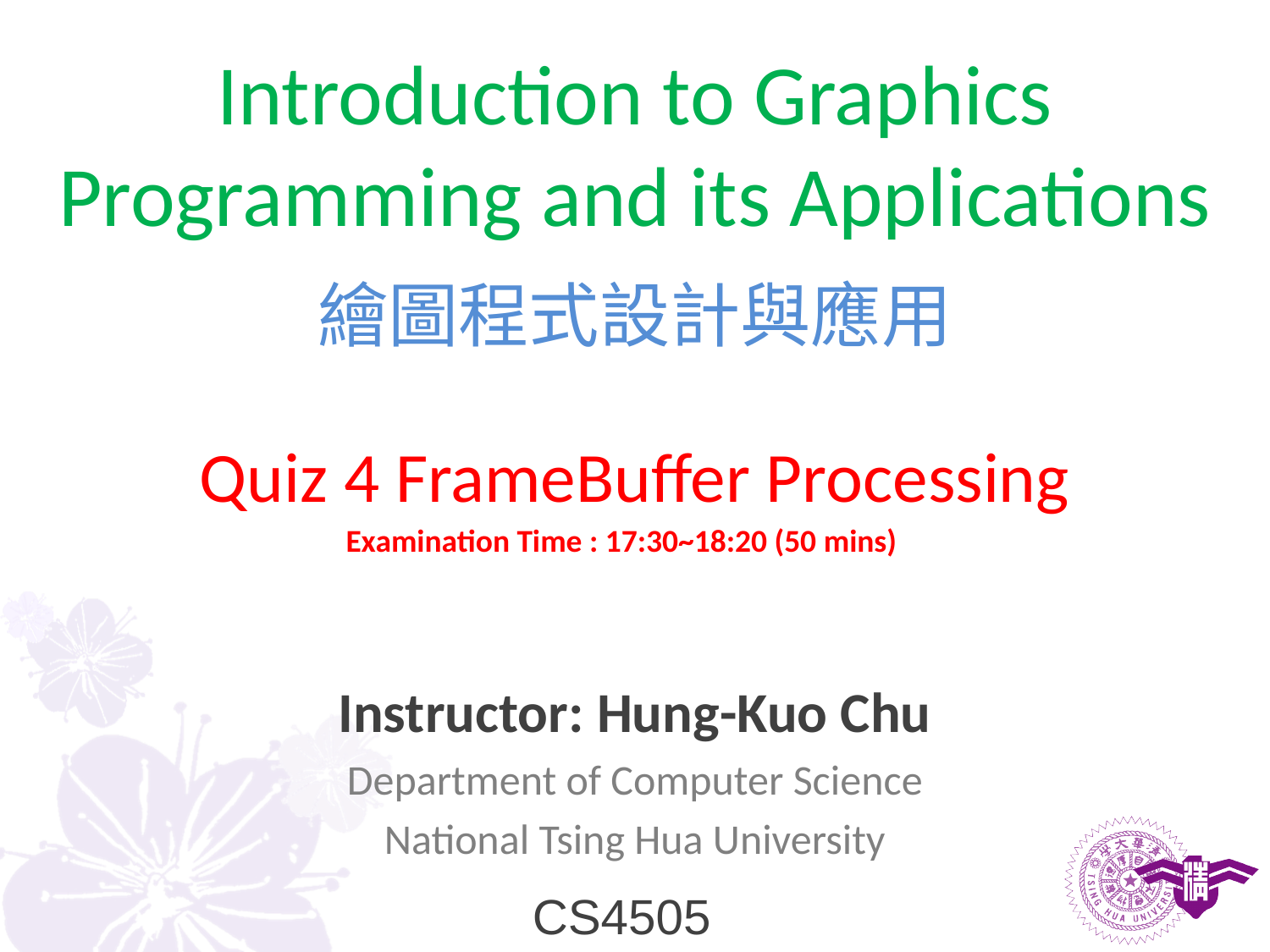

Introduction to Graphics Programming and its Applications
繪圖程式設計與應用
Quiz 4 FrameBuffer Processing
Examination Time : 17:30~18:20 (50 mins)
Instructor: Hung-Kuo Chu
Department of Computer Science
National Tsing Hua University
CS4505